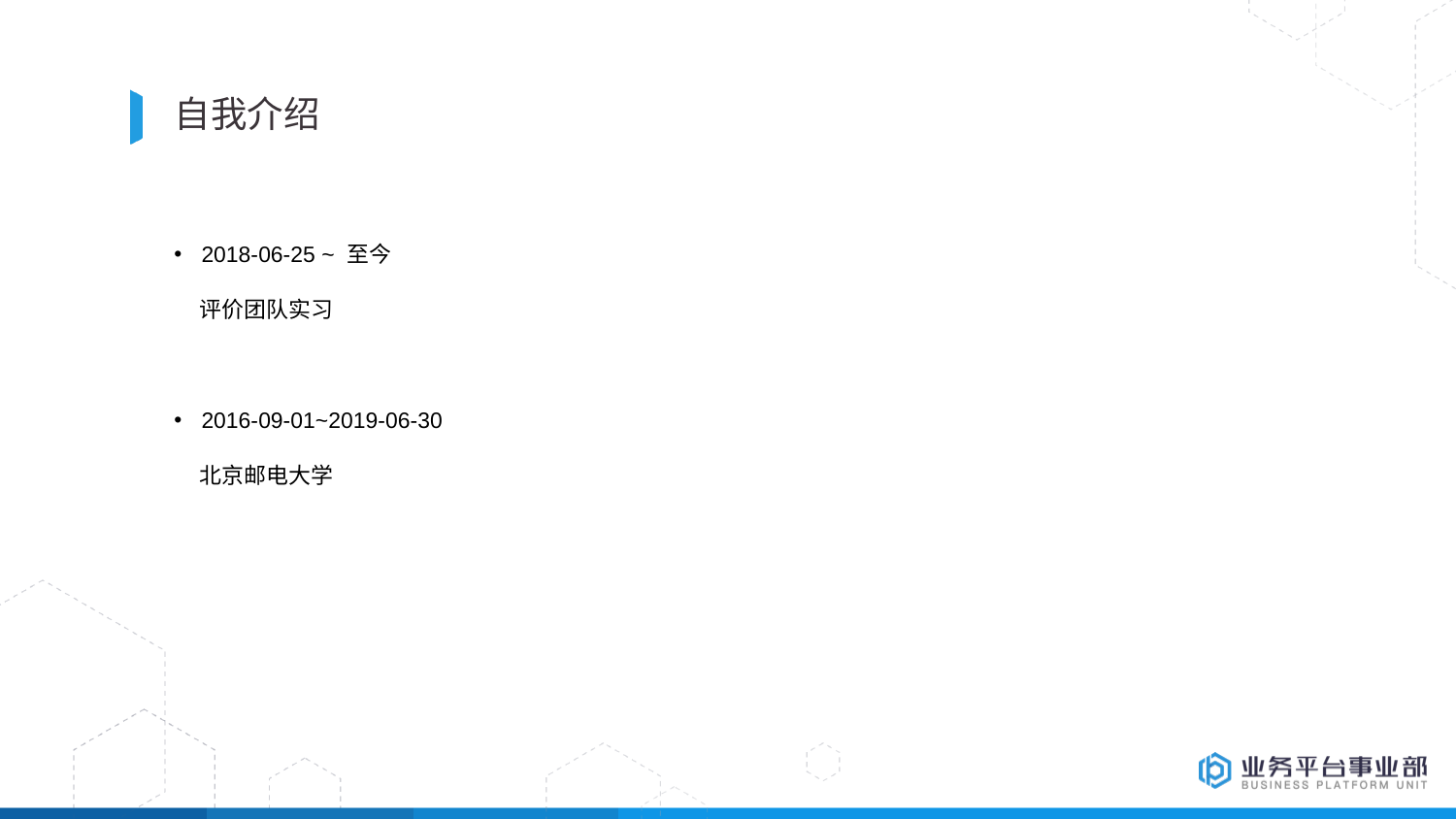

# 自我介绍

2018-06-25 ~ 至今
    评价团队实习

2016-09-01~2019-06-30
    北京邮电大学